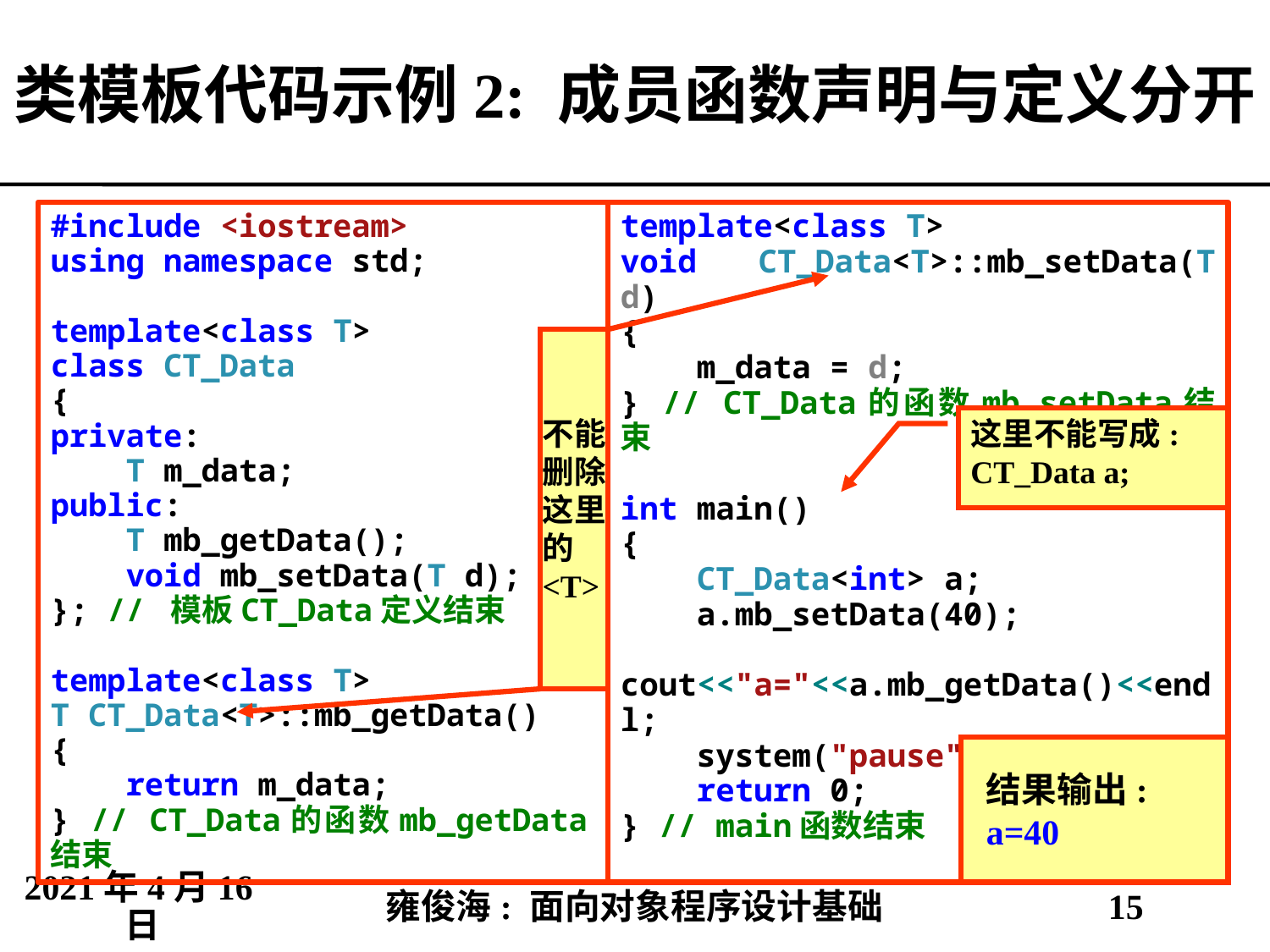

# 类模板代码示例2: 成员函数声明与定义分开

#include <iostream>
using namespace std;

template<class T>
class CT_Data
{
private:
    T m_data;
public:
    T mb_getData();
    void mb_setData(T d);
}; // 模板CT_Data定义结束

template<class T>
T CT_Data<T>::mb_getData()
{
    return m_data;
} // CT_Data的函数mb_getData结束
template<class T>
void CT_Data<T>::mb_setData(T d)
{
    m_data = d;
} // CT_Data的函数mb_setData结束

int main()
{
    CT_Data<int> a;
    a.mb_setData(40);
    cout<<"a="<<a.mb_getData()<<endl;
    system("pause");
    return 0;
} // main函数结束

不能删除这里的<T>
这里不能写成: CT_Data a;

结果输出:
a=40
2021年4月16日
雍俊海: 面向对象程序设计基础
15